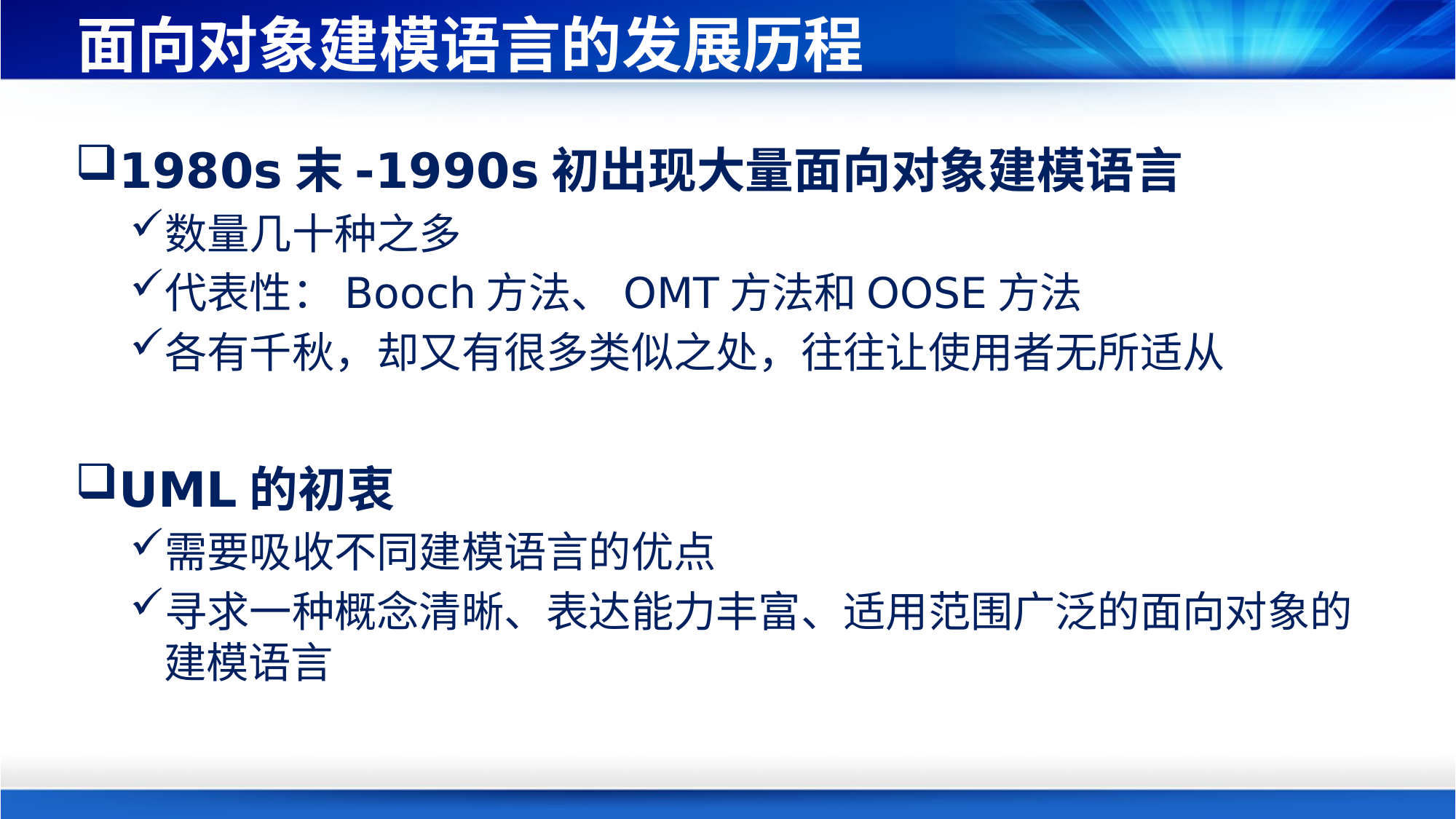

# 面向对象建模语言的发展历程
1980s末-1990s初出现大量面向对象建模语言
数量几十种之多
代表性：Booch方法、OMT方法和OOSE方法
各有千秋，却又有很多类似之处，往往让使用者无所适从

UML的初衷
需要吸收不同建模语言的优点
寻求一种概念清晰、表达能力丰富、适用范围广泛的面向对象的建模语言